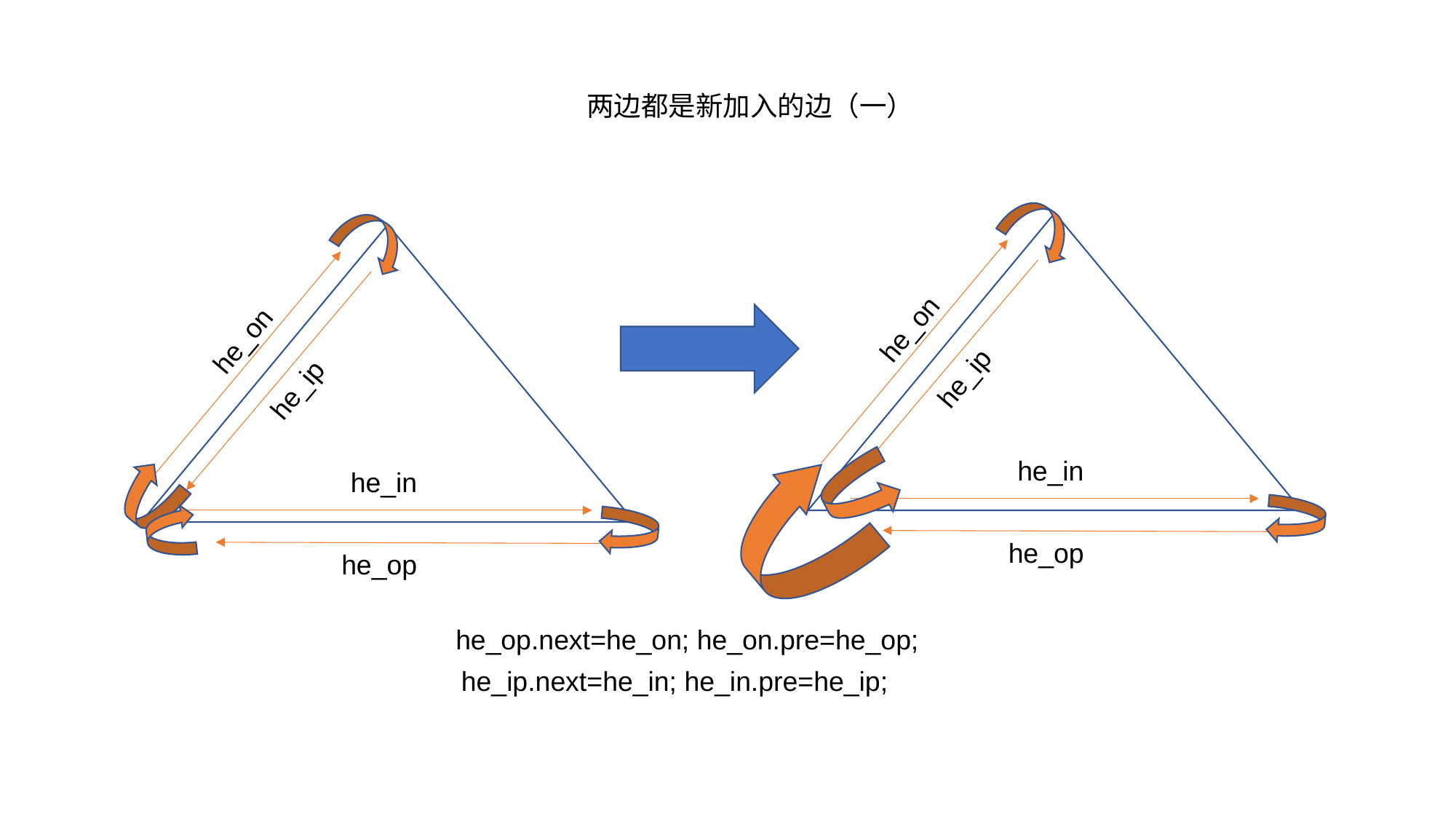

两边都是新加入的边（一）

he_on
he_on
he_ip
he_ip
he_in

he_in

he_op
he_op
he_op.next=he_on; he_on.pre=he_op;
he_ip.next=he_in; he_in.pre=he_ip;